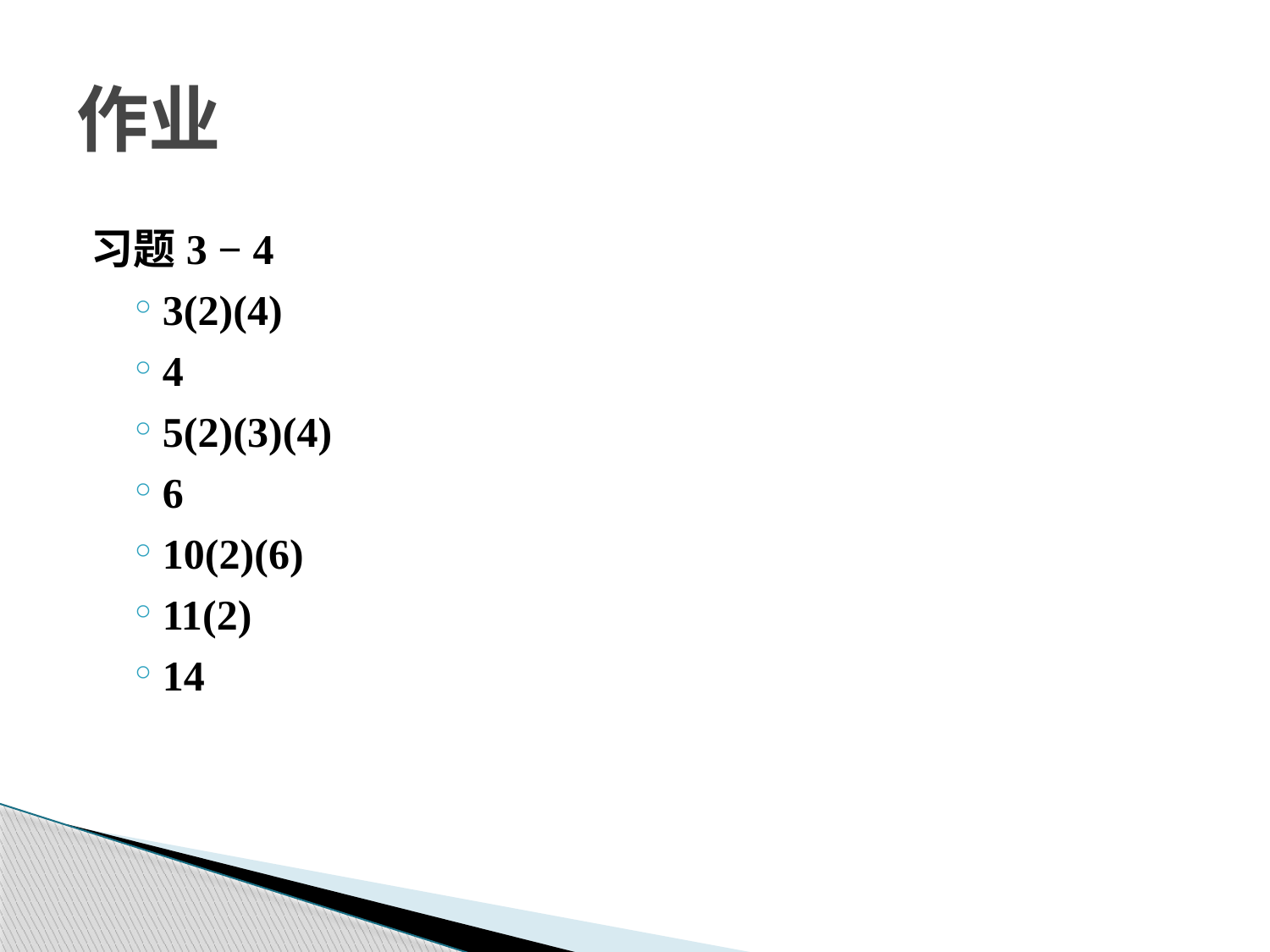

作业
习题3 − 4
3(2)(4)
4
5(2)(3)(4)
6
10(2)(6)
11(2)
14